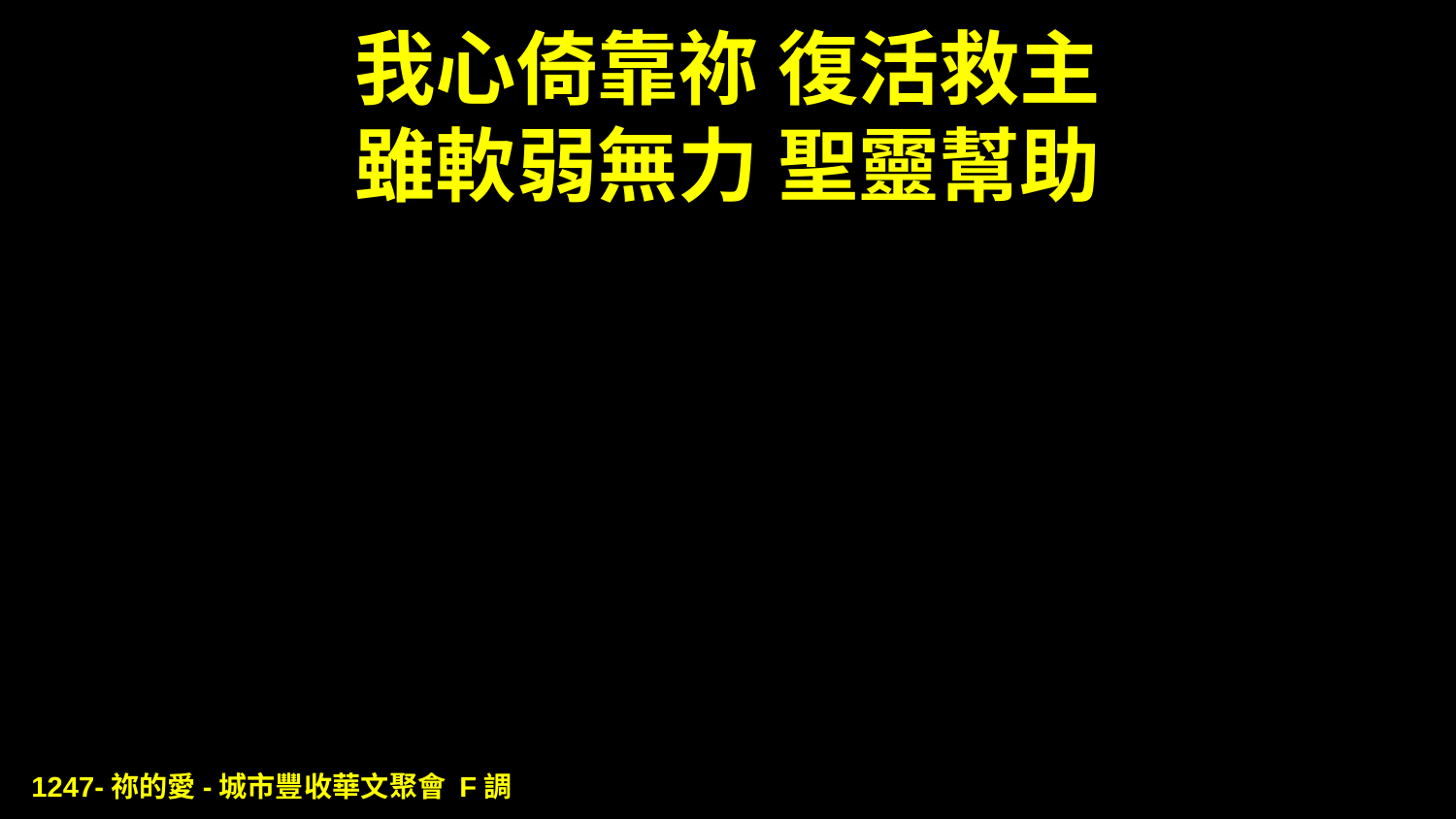

# 我心倚靠祢 復活救主 雖軟弱無力 聖靈幫助
1247-祢的愛-城市豐收華文聚會 F調